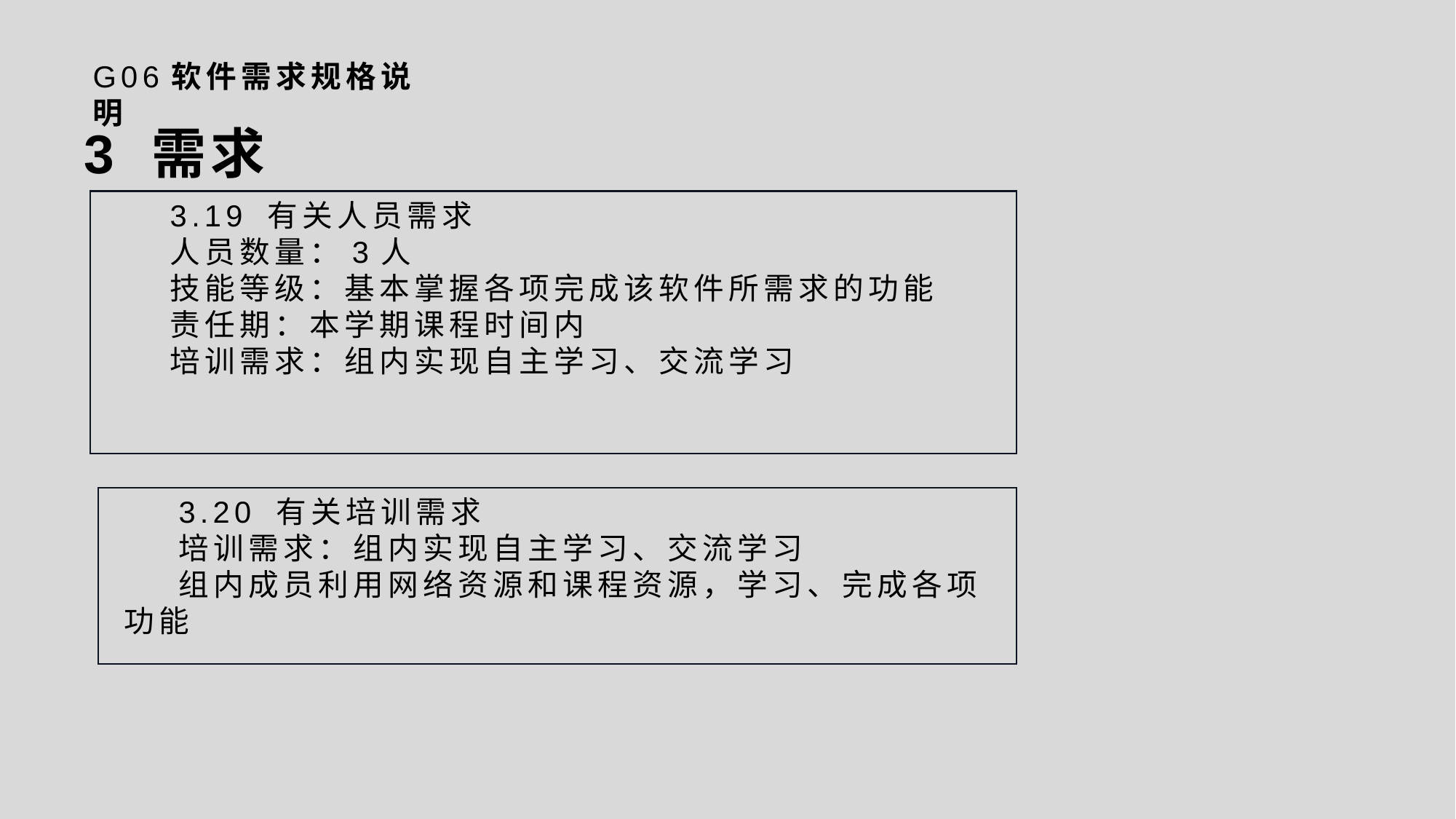

G06软件需求规格说明
3 需求

3.19 有关人员需求
人员数量：3人
技能等级：基本掌握各项完成该软件所需求的功能
责任期：本学期课程时间内
培训需求：组内实现自主学习、交流学习

3.20 有关培训需求
培训需求：组内实现自主学习、交流学习
组内成员利用网络资源和课程资源，学习、完成各项功能